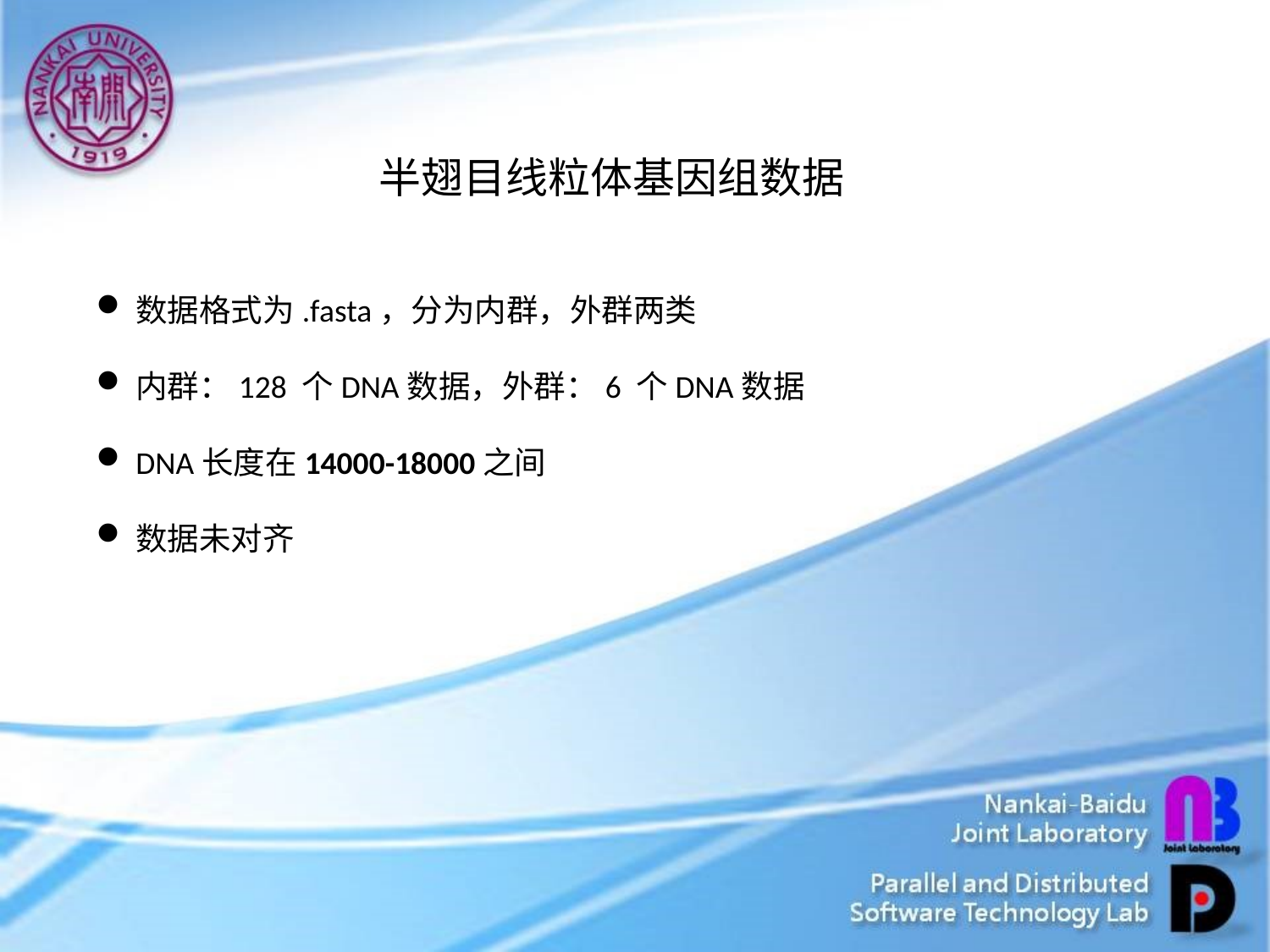

半翅目线粒体基因组数据
数据格式为.fasta，分为内群，外群两类

内群：128 个DNA数据，外群：6 个DNA数据

DNA长度在14000-18000之间

数据未对齐